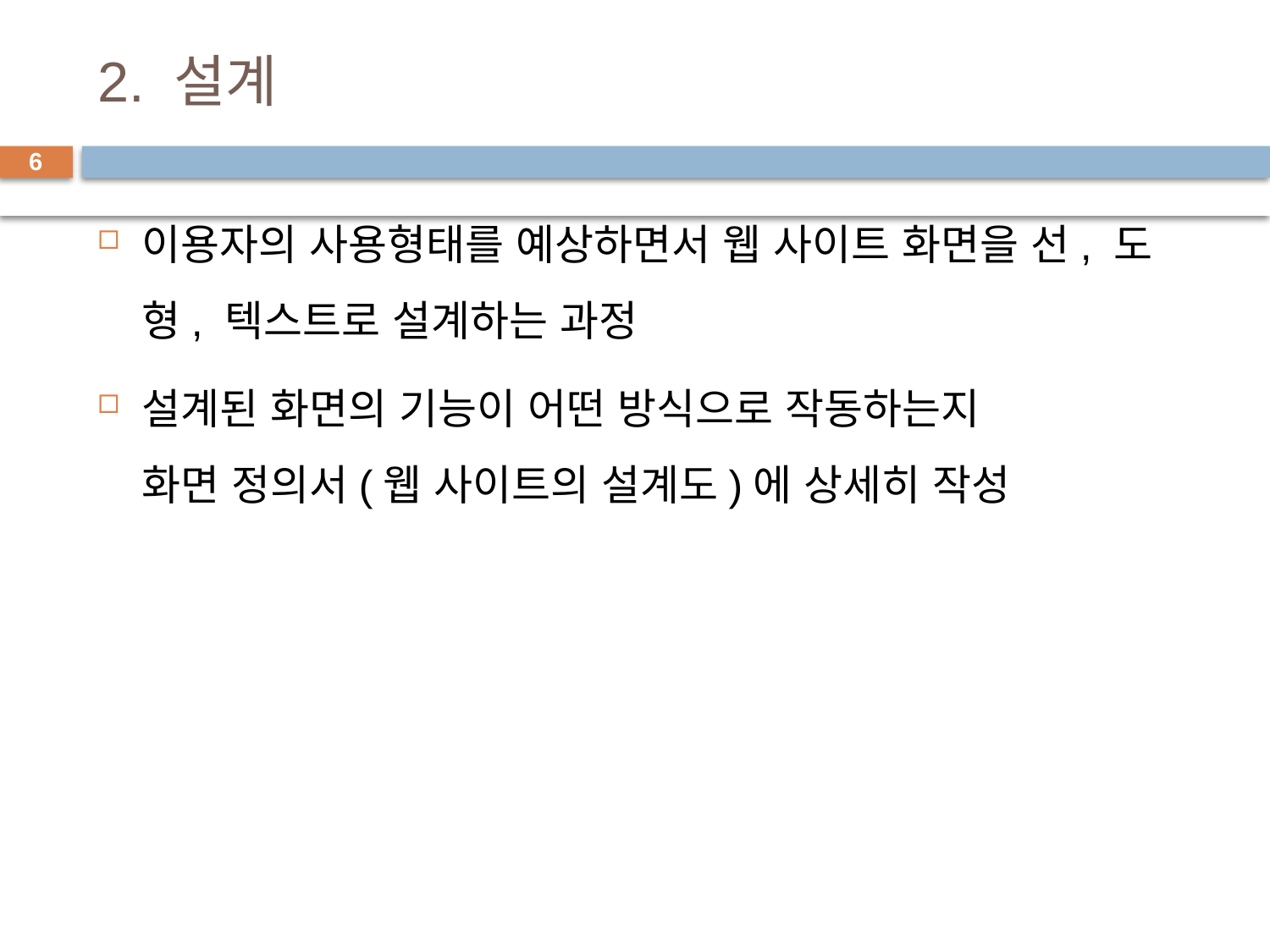

# 2. 설계
6
이용자의 사용형태를 예상하면서 웹 사이트 화면을 선, 도형, 텍스트로 설계하는 과정
설계된 화면의 기능이 어떤 방식으로 작동하는지
화면 정의서(웹 사이트의 설계도)에 상세히 작성